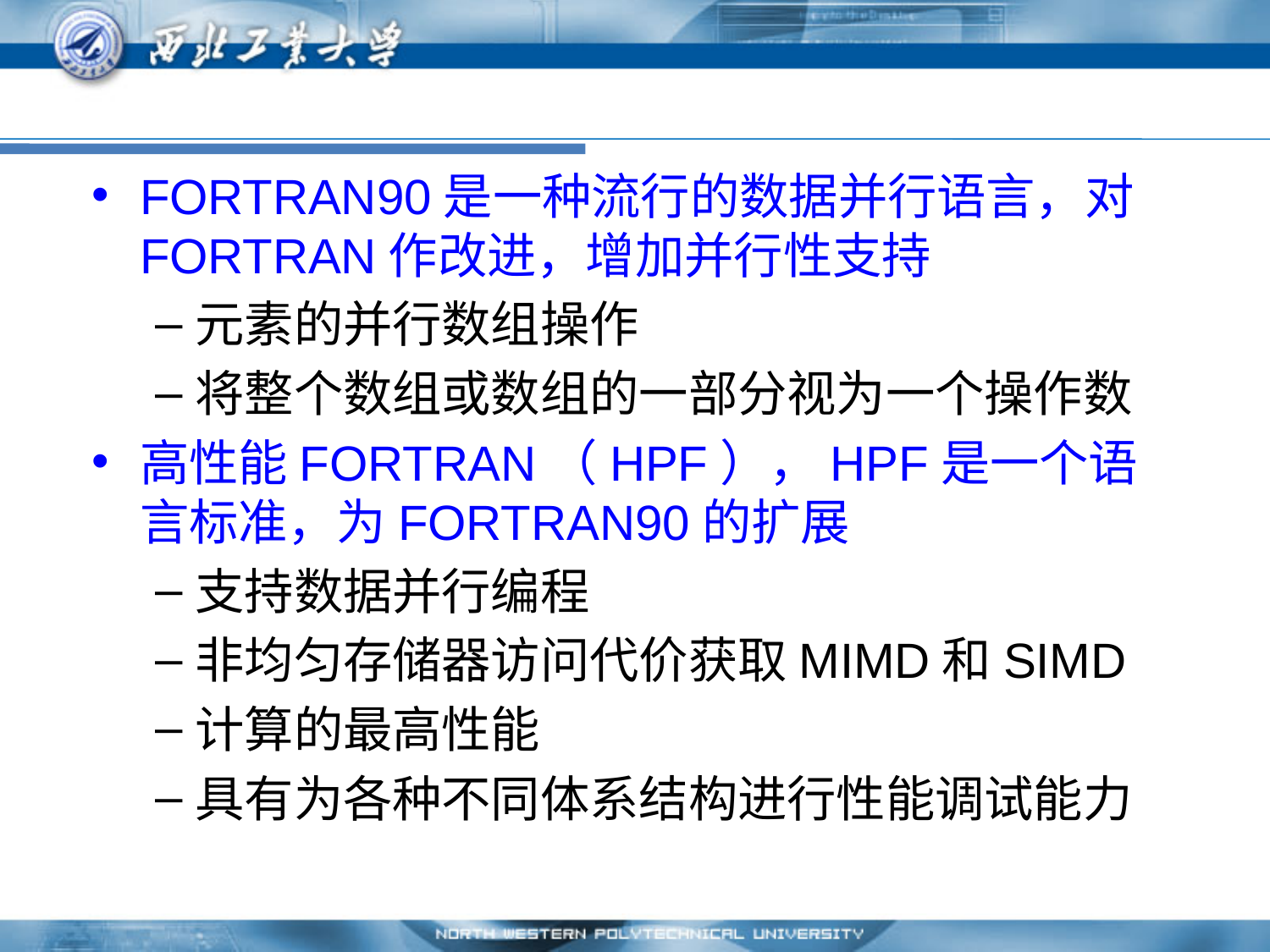

FORTRAN90是一种流行的数据并行语言，对FORTRAN作改进，增加并行性支持
元素的并行数组操作
将整个数组或数组的一部分视为一个操作数
高性能FORTRAN（HPF），HPF是一个语言标准，为FORTRAN90的扩展
支持数据并行编程
非均匀存储器访问代价获取MIMD和SIMD
计算的最高性能
具有为各种不同体系结构进行性能调试能力